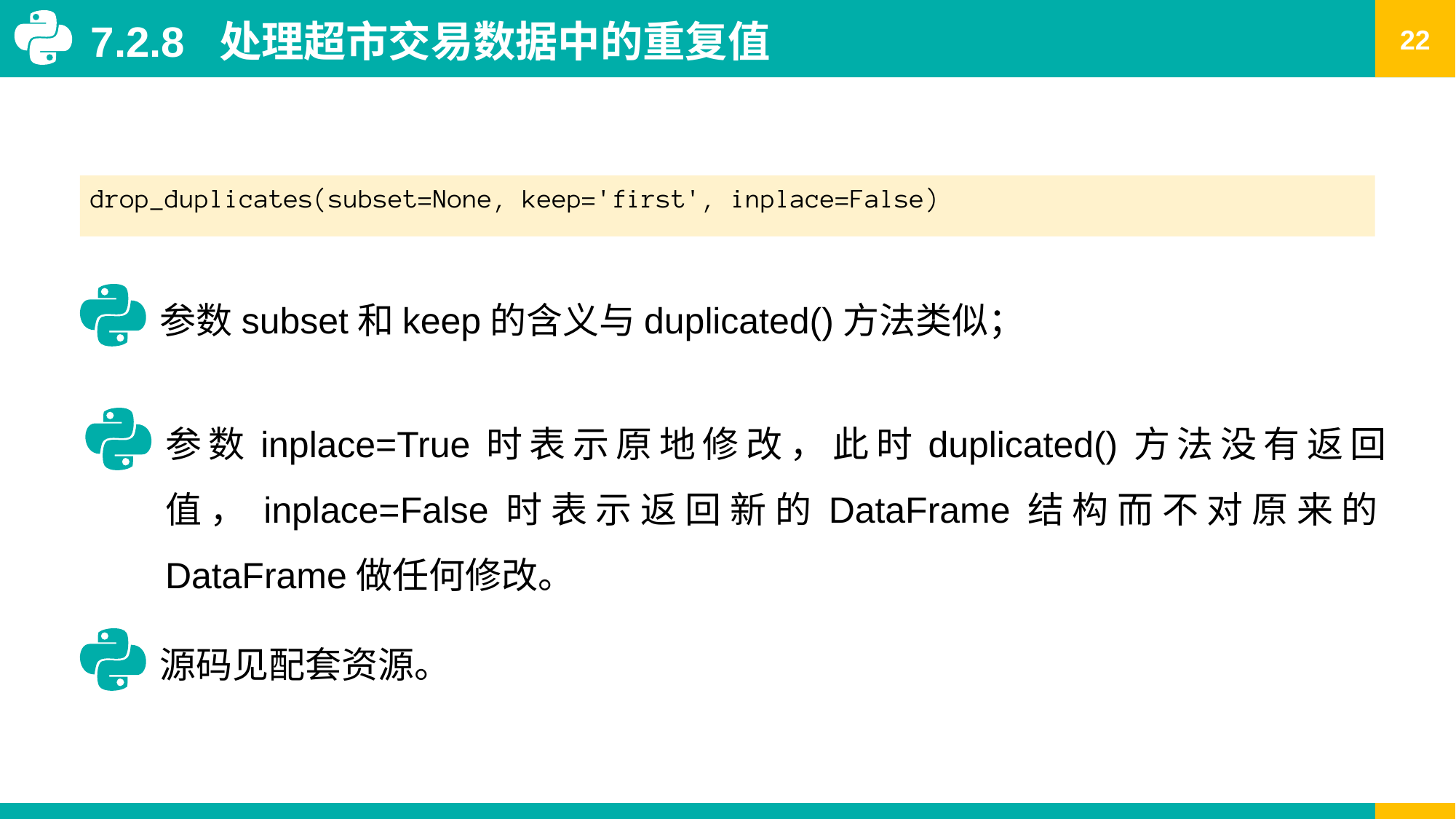

7.2.8  处理超市交易数据中的重复值
drop_duplicates(subset=None, keep='first', inplace=False)
参数subset和keep的含义与duplicated()方法类似；

参数inplace=True时表示原地修改，此时duplicated()方法没有返回值，inplace=False时表示返回新的DataFrame结构而不对原来的DataFrame做任何修改。

源码见配套资源。